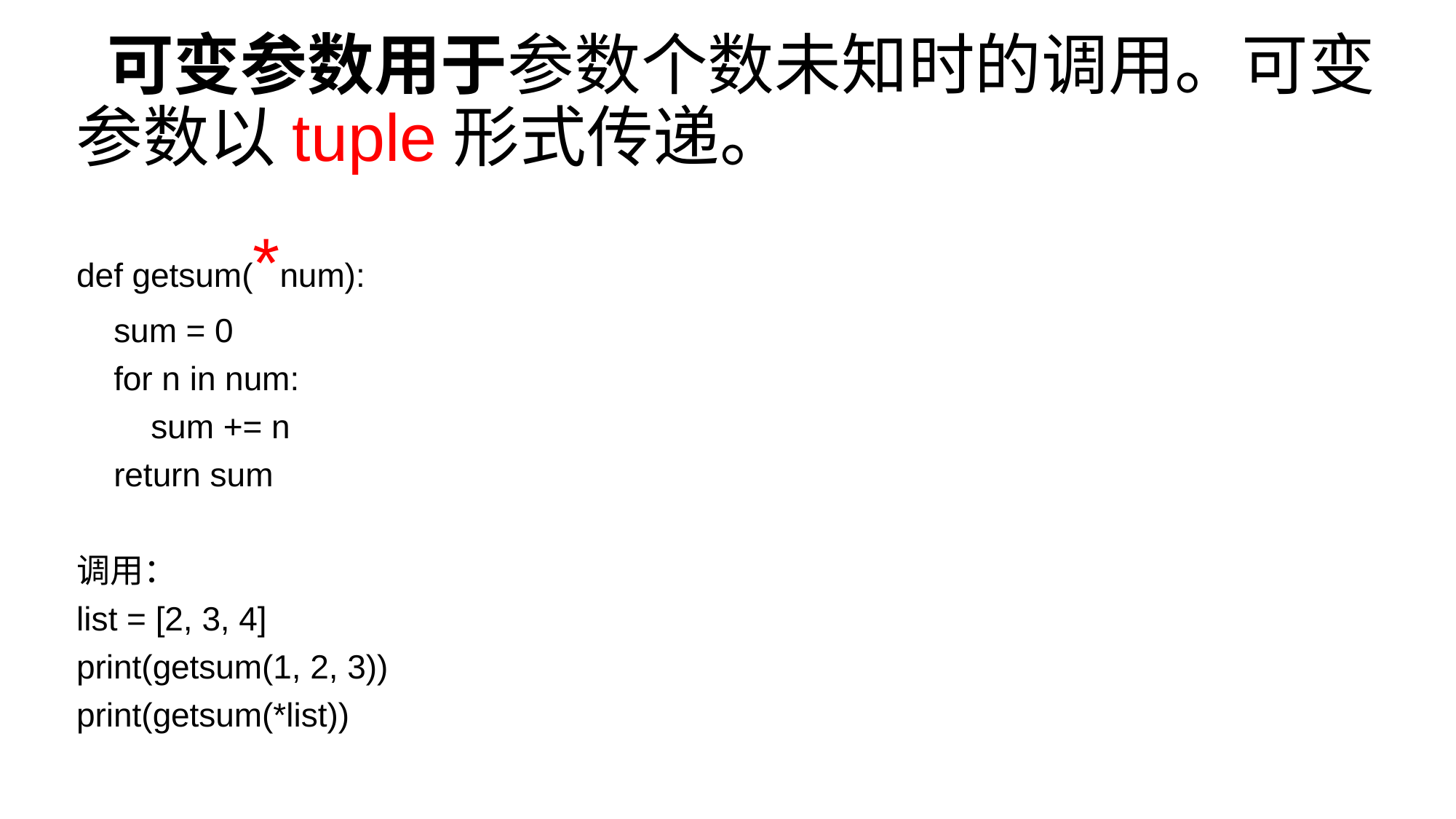

# 可变参数用于参数个数未知时的调用。可变参数以tuple形式传递。
def getsum(*num):
    sum = 0
    for n in num:
        sum += n
    return sum

调用：
list = [2, 3, 4]
print(getsum(1, 2, 3))
print(getsum(*list))